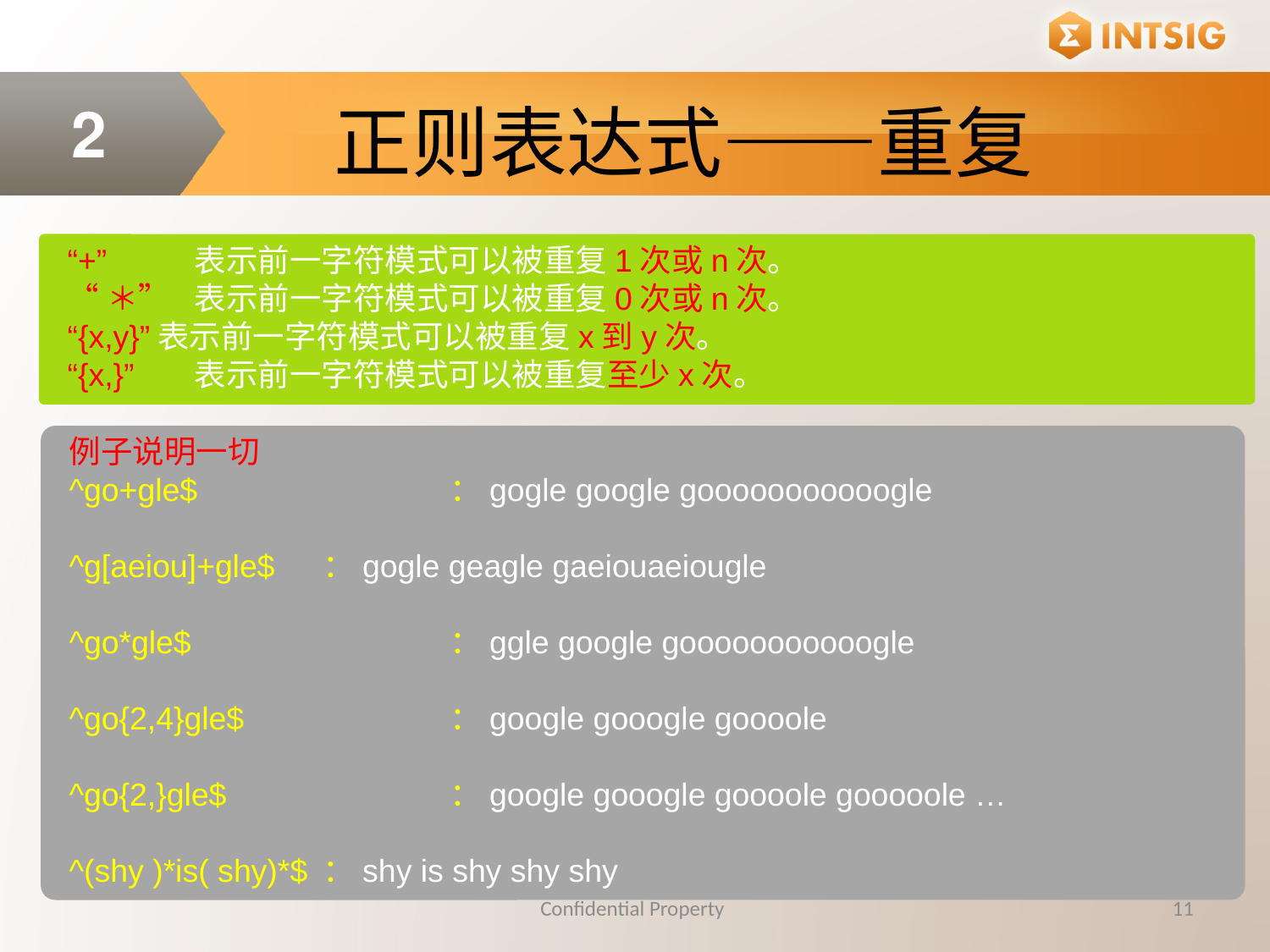

正则表达式——重复
2

“+”	表示前一字符模式可以被重复1次或n次。
“＊”	表示前一字符模式可以被重复0次或n次。
“{x,y}”表示前一字符模式可以被重复x到y次。
“{x,}”	表示前一字符模式可以被重复至少x次。

例子说明一切
^go+gle$		：gogle google gooooooooooogle

^g[aeiou]+gle$	：gogle geagle gaeiouaeiougle

^go*gle$			：ggle google gooooooooooogle

^go{2,4}gle$		：google gooogle goooole

^go{2,}gle$		：google gooogle goooole gooooole …

^(shy )*is( shy)*$	：shy is shy shy shy
Confidential Property
11